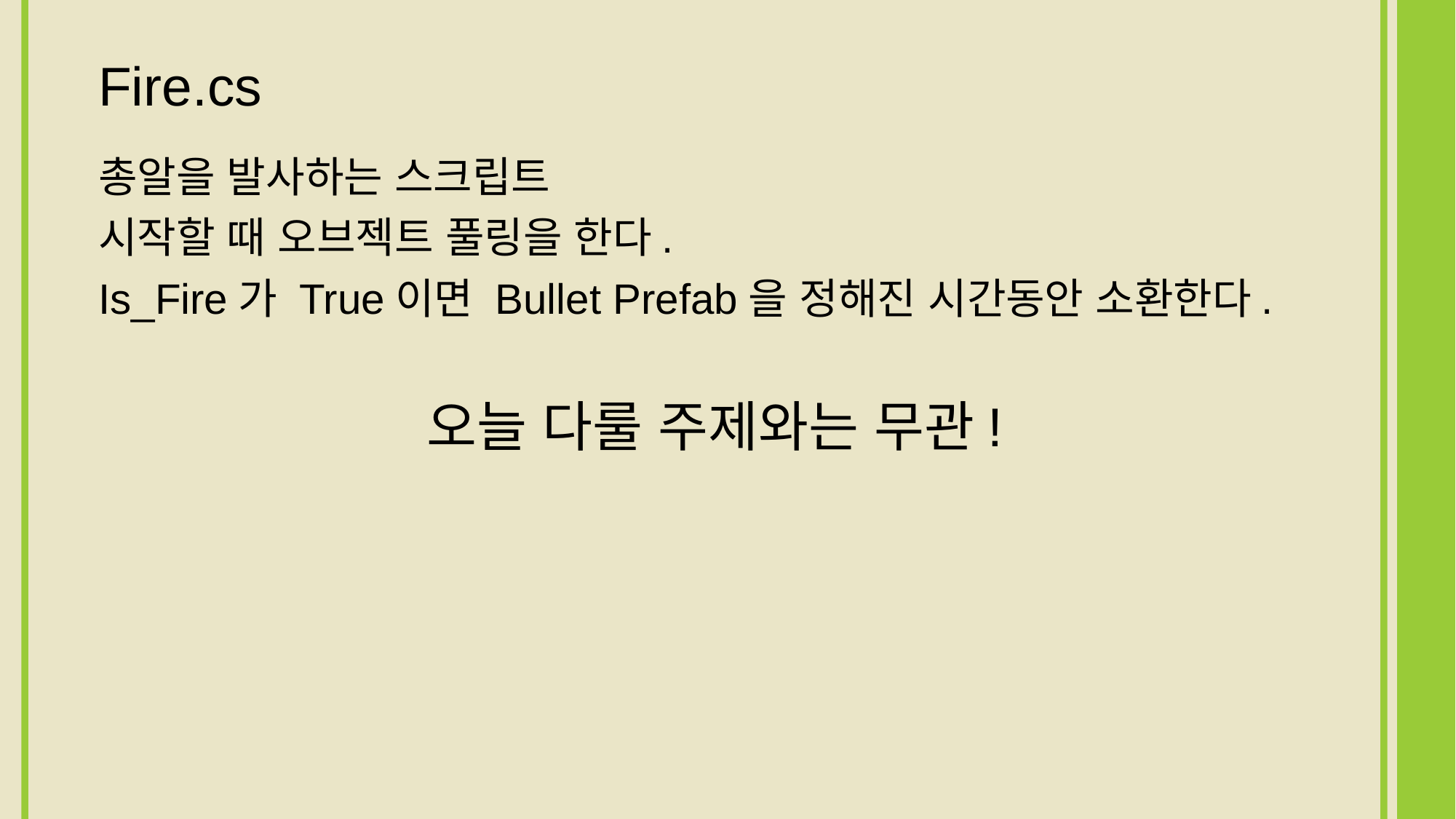

# Fire.cs
총알을 발사하는 스크립트
시작할 때 오브젝트 풀링을 한다.
Is_Fire가 True이면 Bullet Prefab을 정해진 시간동안 소환한다.

오늘 다룰 주제와는 무관!